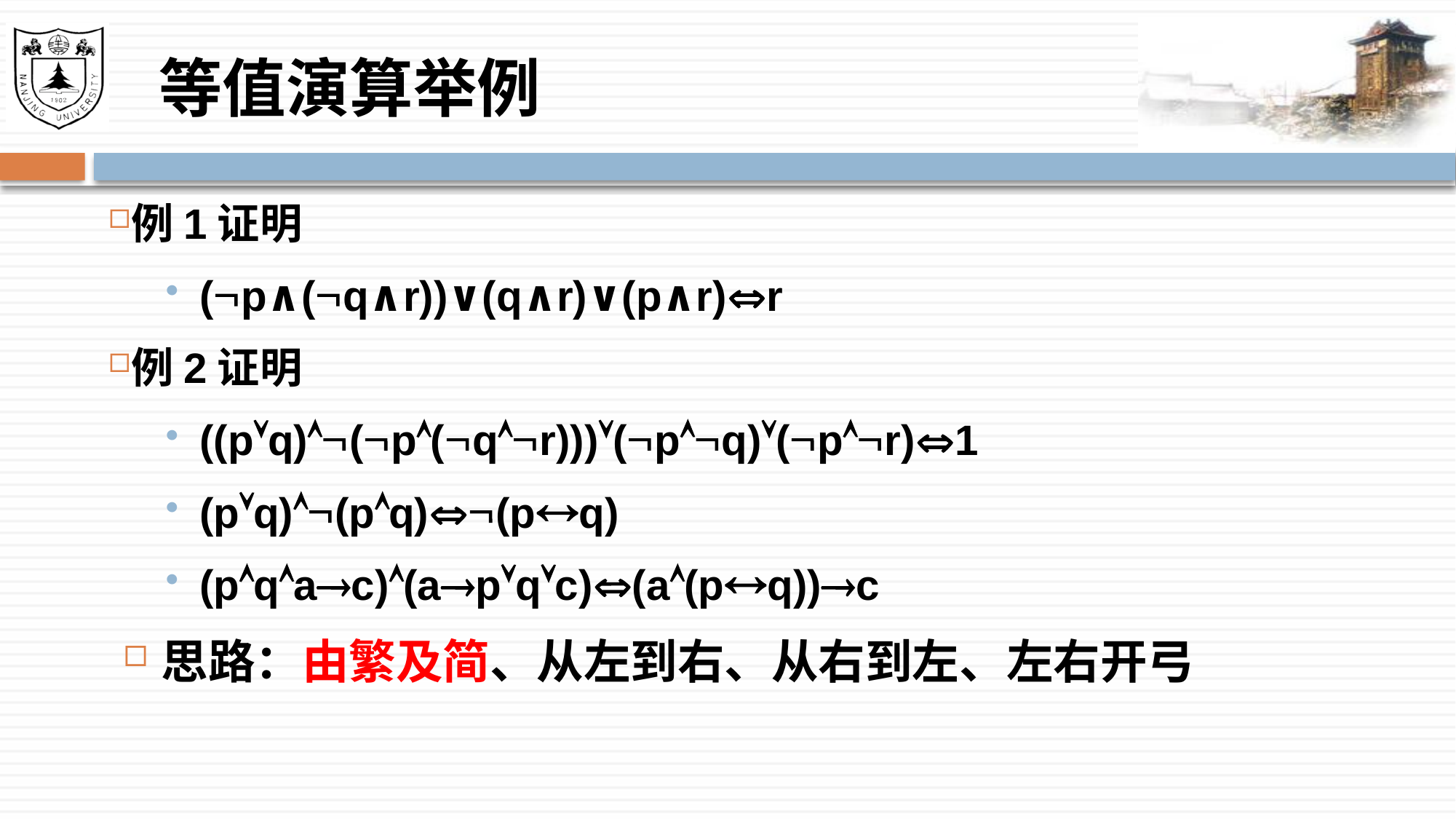

# 等值演算举例
例1证明
(¬p∧(¬q∧r))∨(q∧r)∨(p∧r)⇔r
例2证明
((p∨q)∧¬(¬p∧(¬q∧¬r)))∨(¬p∧¬q)∨(¬p∧¬r)⇔1
(p∨q)∧¬(p∧q)⇔¬(p↔q)
(p∧q∧a→c)∧(a→p∨q∨c)⇔(a∧(p↔q))→c
思路：由繁及简、从左到右、从右到左、左右开弓